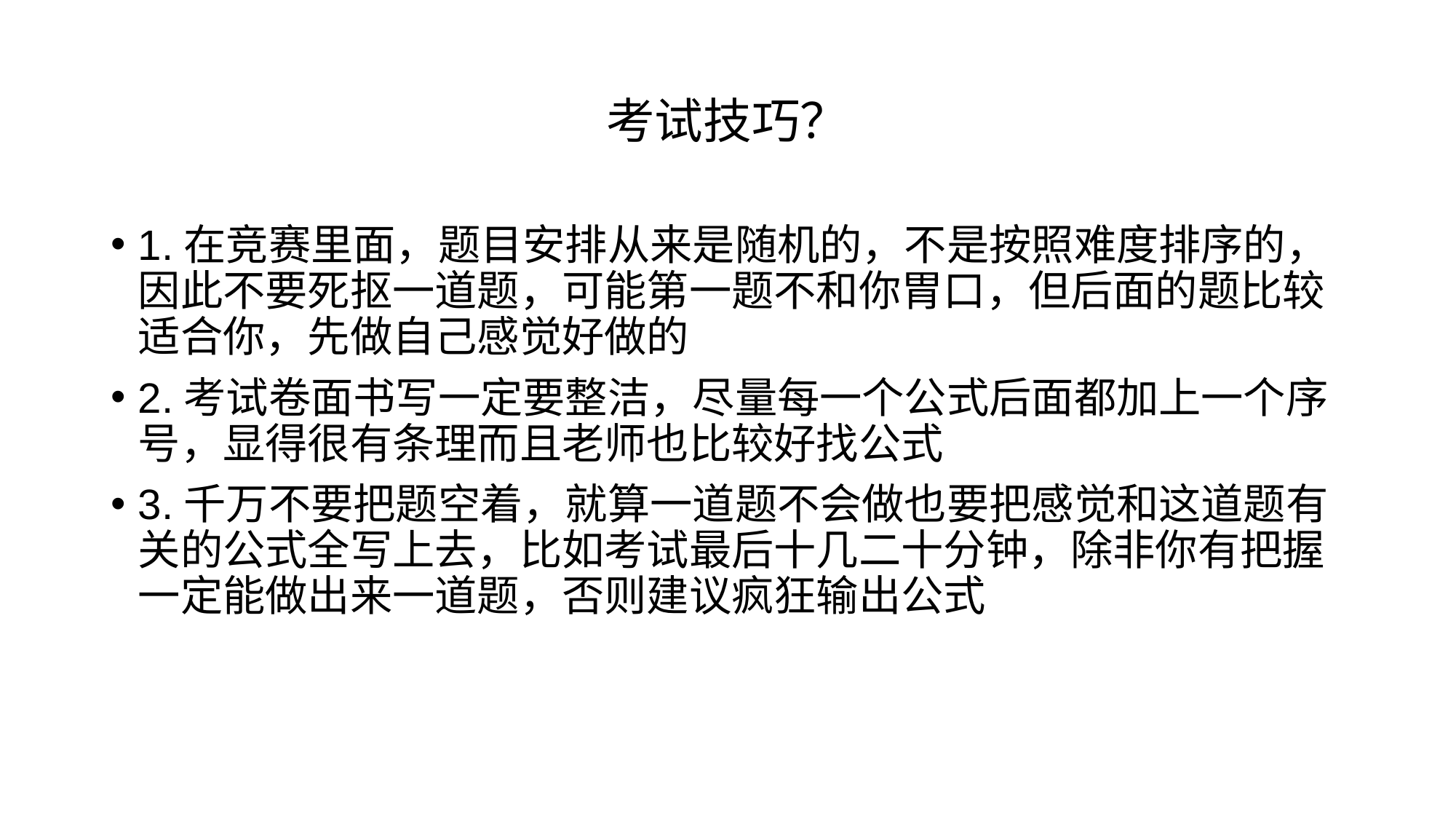

# 考试技巧？
1.在竞赛里面，题目安排从来是随机的，不是按照难度排序的，因此不要死抠一道题，可能第一题不和你胃口，但后面的题比较适合你，先做自己感觉好做的
2.考试卷面书写一定要整洁，尽量每一个公式后面都加上一个序号，显得很有条理而且老师也比较好找公式
3.千万不要把题空着，就算一道题不会做也要把感觉和这道题有关的公式全写上去，比如考试最后十几二十分钟，除非你有把握一定能做出来一道题，否则建议疯狂输出公式